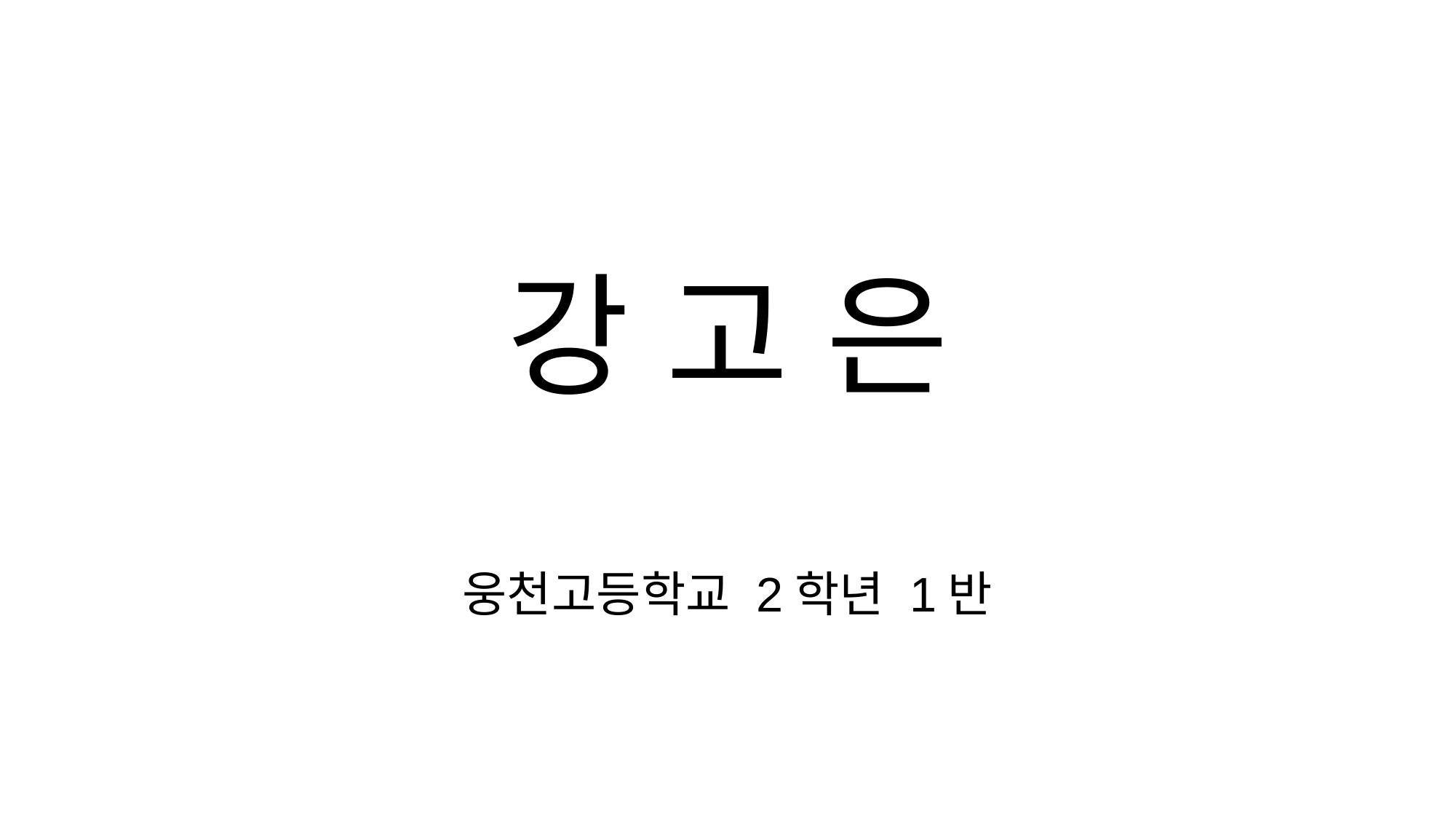

# 강 고 은
웅천고등학교 2학년 1반